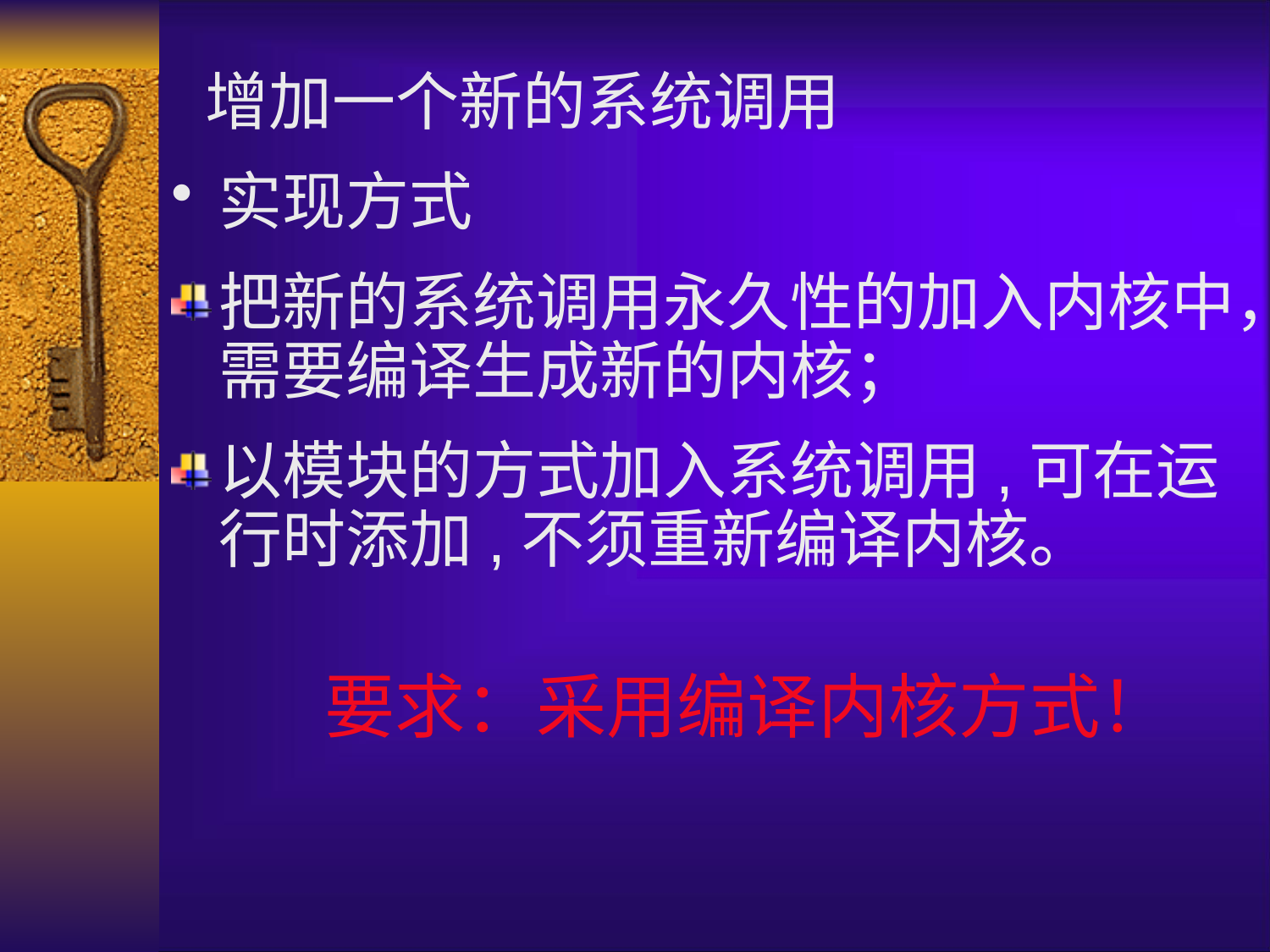

增加一个新的系统调用
实现方式
把新的系统调用永久性的加入内核中，需要编译生成新的内核；
以模块的方式加入系统调用,可在运行时添加,不须重新编译内核。

           要求：采用编译内核方式！